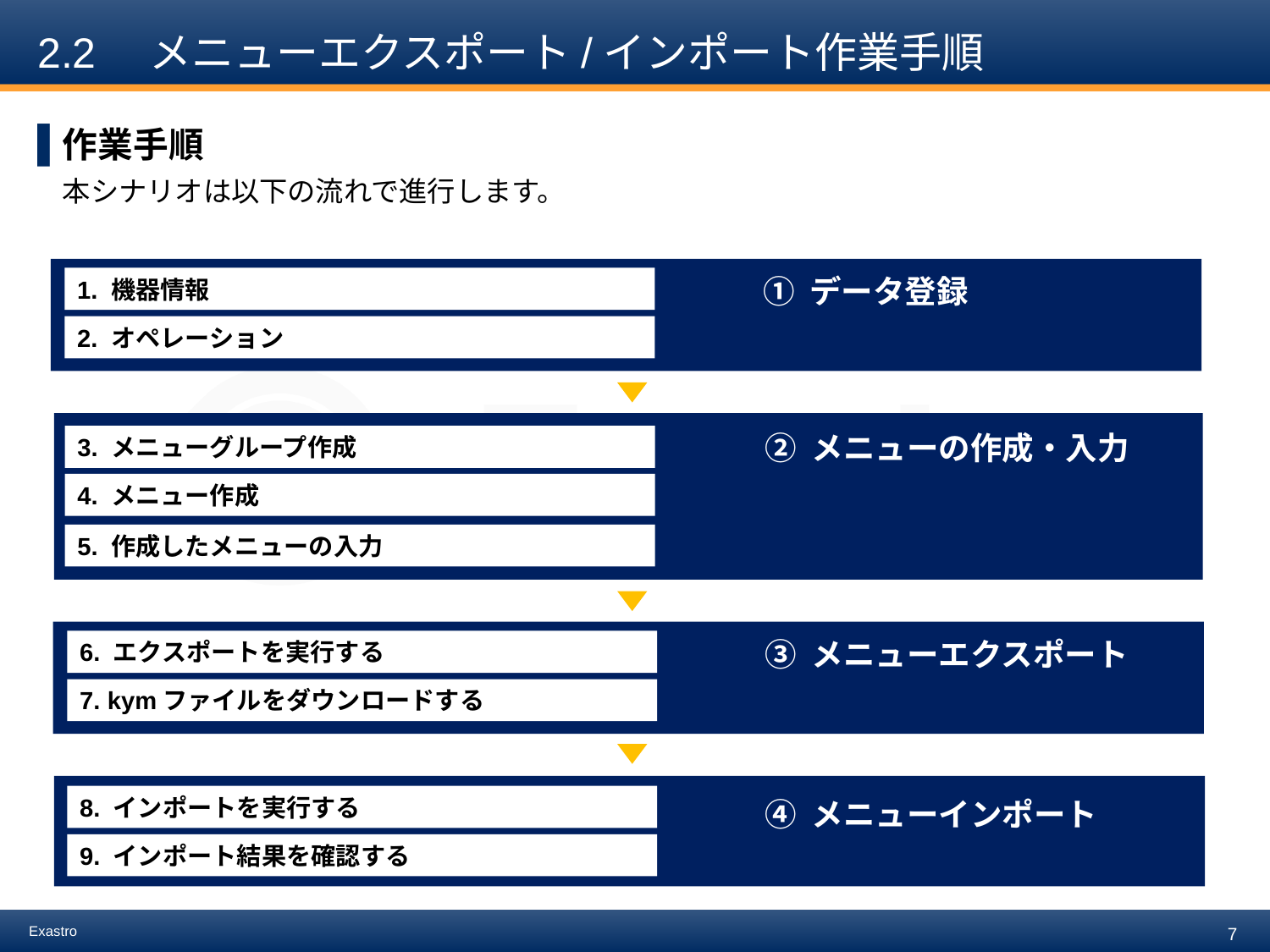

# 2.2　メニューエクスポート/インポート作業手順
作業手順
本シナリオは以下の流れで進行します。

① データ登録
1. 機器情報
2. オペレーション

② メニューの作成・入力
3. メニューグループ作成
4. メニュー作成
5. 作成したメニューの入力

③ メニューエクスポート
6. エクスポートを実行する
7. kymファイルをダウンロードする

④ メニューインポート
8. インポートを実行する
9. インポート結果を確認する